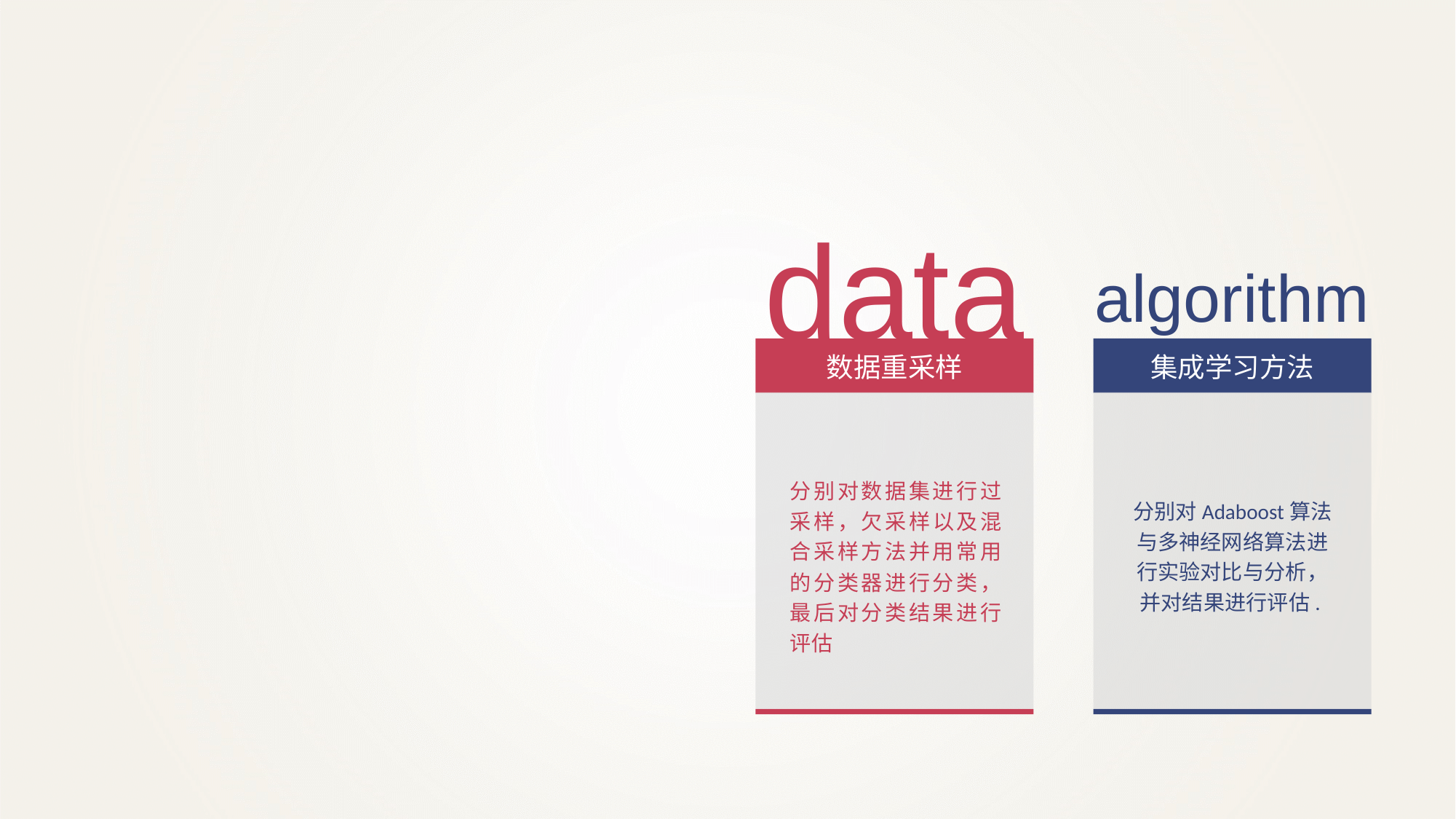

data
algorithm

数据重采样

集成学习方法

分别对数据集进行过采样，欠采样以及混合采样方法并用常用的分类器进行分类，最后对分类结果进行评估

分别对Adaboost算法与多神经网络算法进行实验对比与分析，并对结果进行评估.